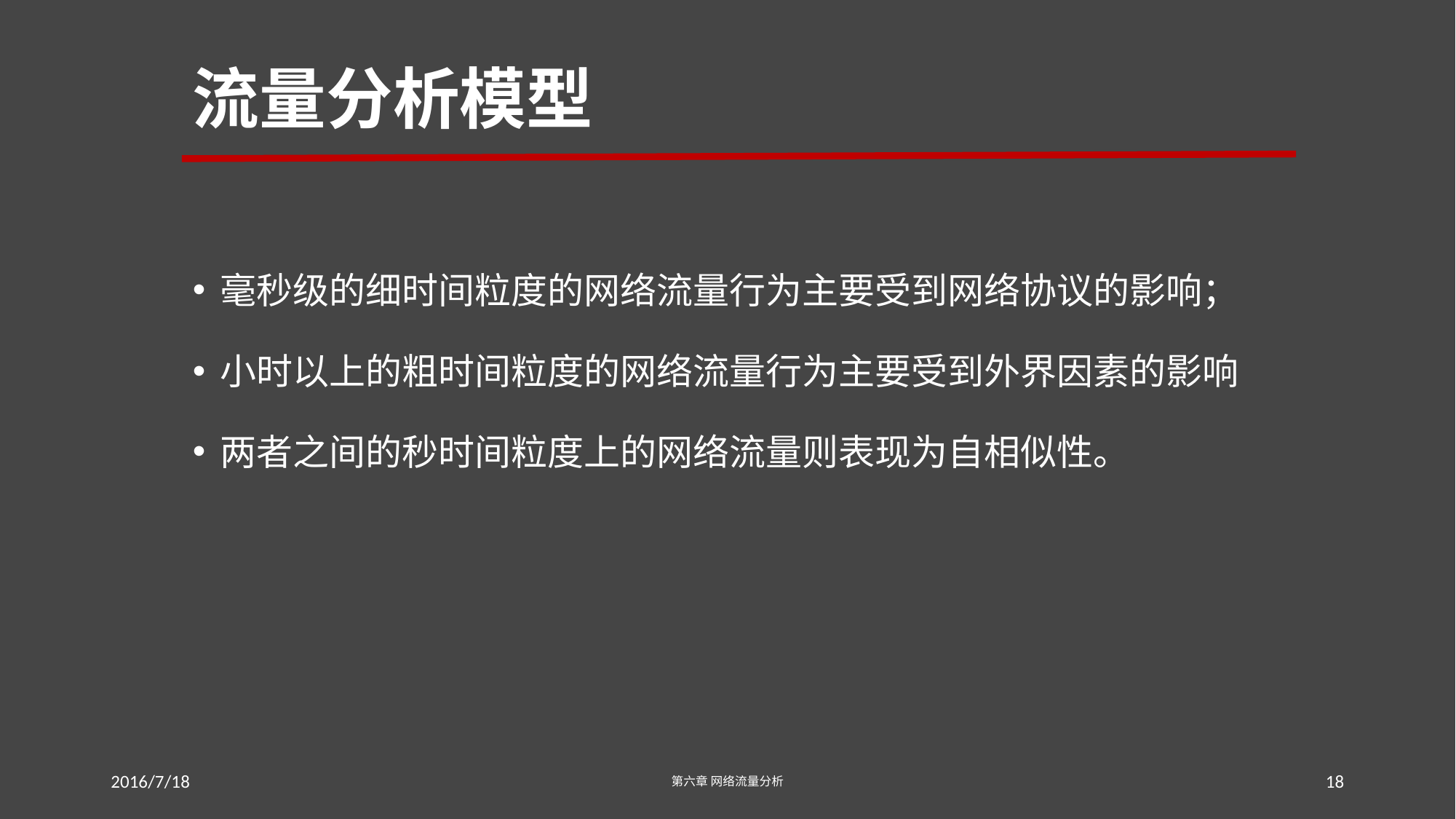

# 流量分析模型

毫秒级的细时间粒度的网络流量行为主要受到网络协议的影响；
小时以上的粗时间粒度的网络流量行为主要受到外界因素的影响
两者之间的秒时间粒度上的网络流量则表现为自相似性。
2016/7/18
第六章 网络流量分析
18